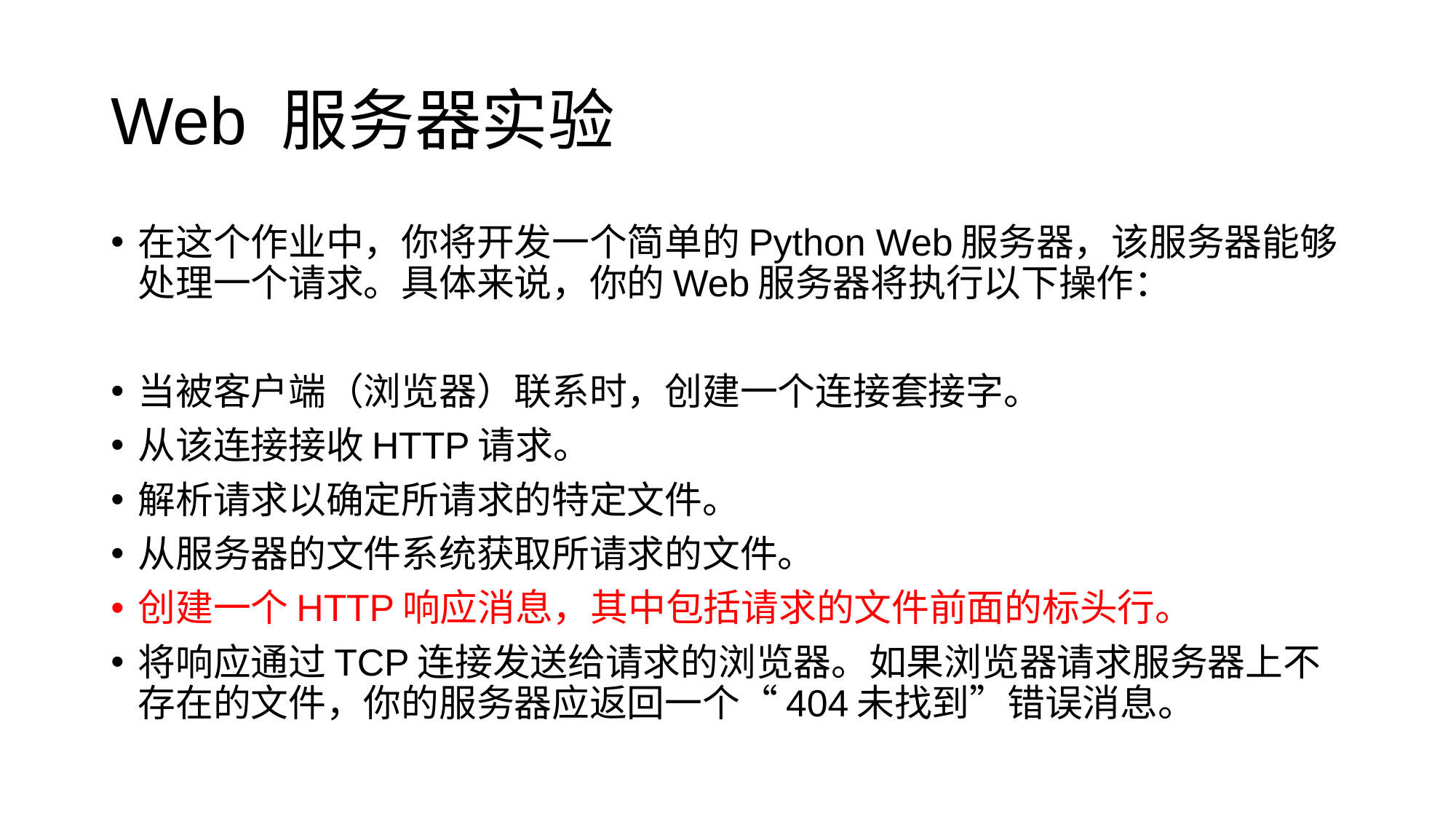

# Web 服务器实验
在这个作业中，你将开发一个简单的Python Web服务器，该服务器能够处理一个请求。具体来说，你的Web服务器将执行以下操作：

当被客户端（浏览器）联系时，创建一个连接套接字。
从该连接接收HTTP请求。
解析请求以确定所请求的特定文件。
从服务器的文件系统获取所请求的文件。
创建一个HTTP响应消息，其中包括请求的文件前面的标头行。
将响应通过TCP连接发送给请求的浏览器。如果浏览器请求服务器上不存在的文件，你的服务器应返回一个“404未找到”错误消息。